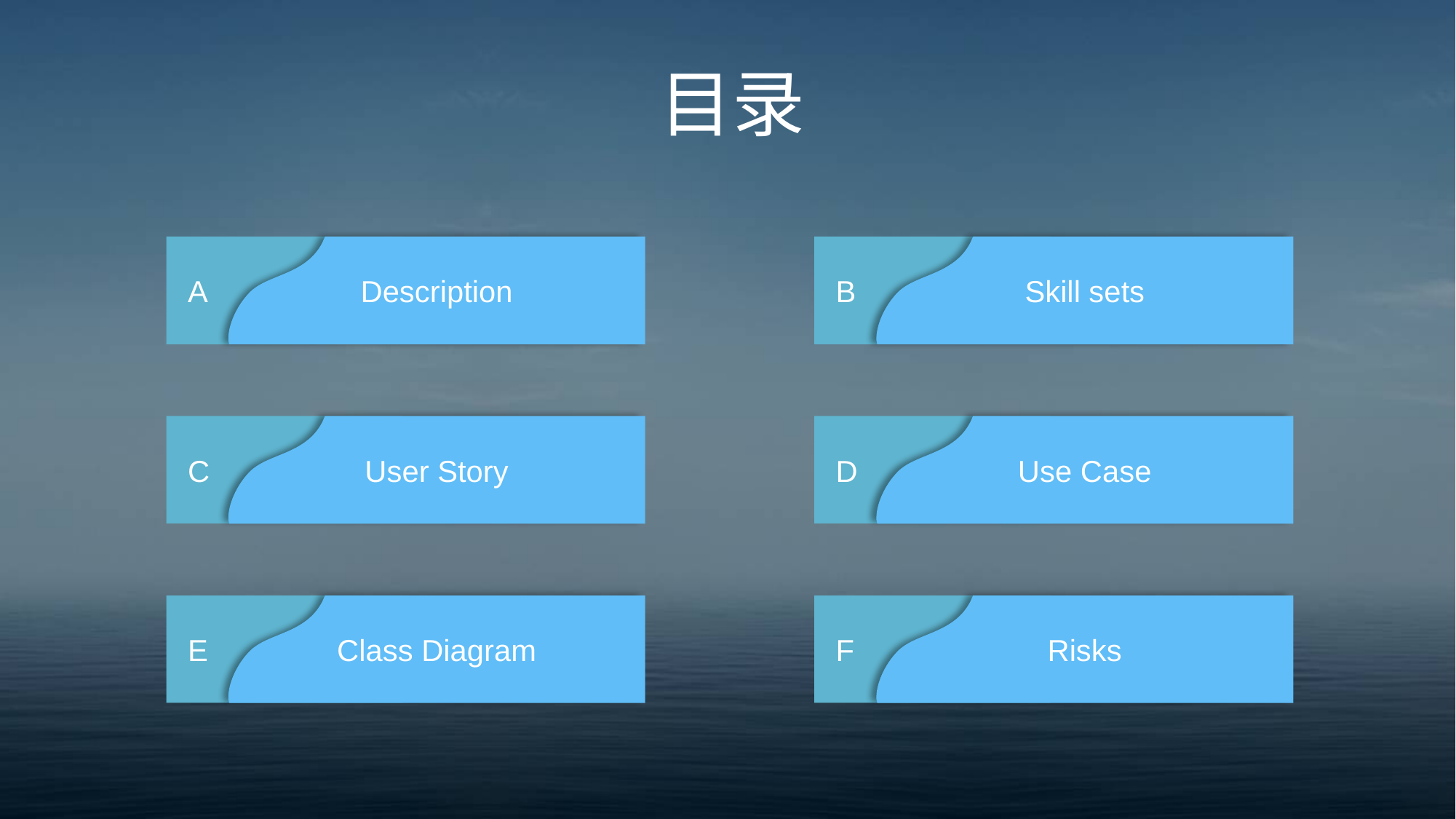

目录
A
Description
B
Skill sets
C
User Story
D
Use Case
E
Class Diagram
F
Risks